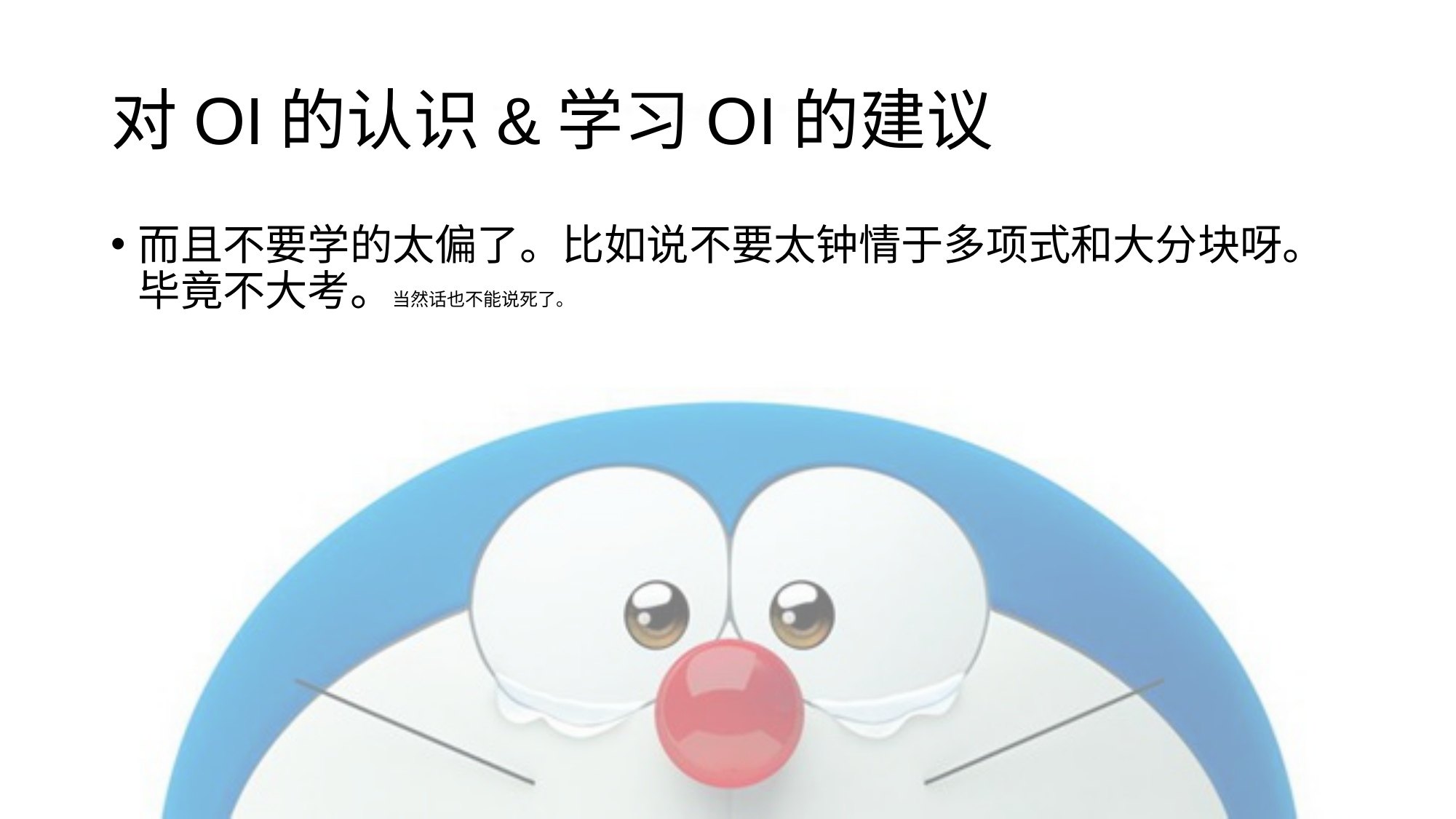

# 对OI的认识&学习OI的建议
而且不要学的太偏了。比如说不要太钟情于多项式和大分块呀。毕竟不大考。当然话也不能说死了。